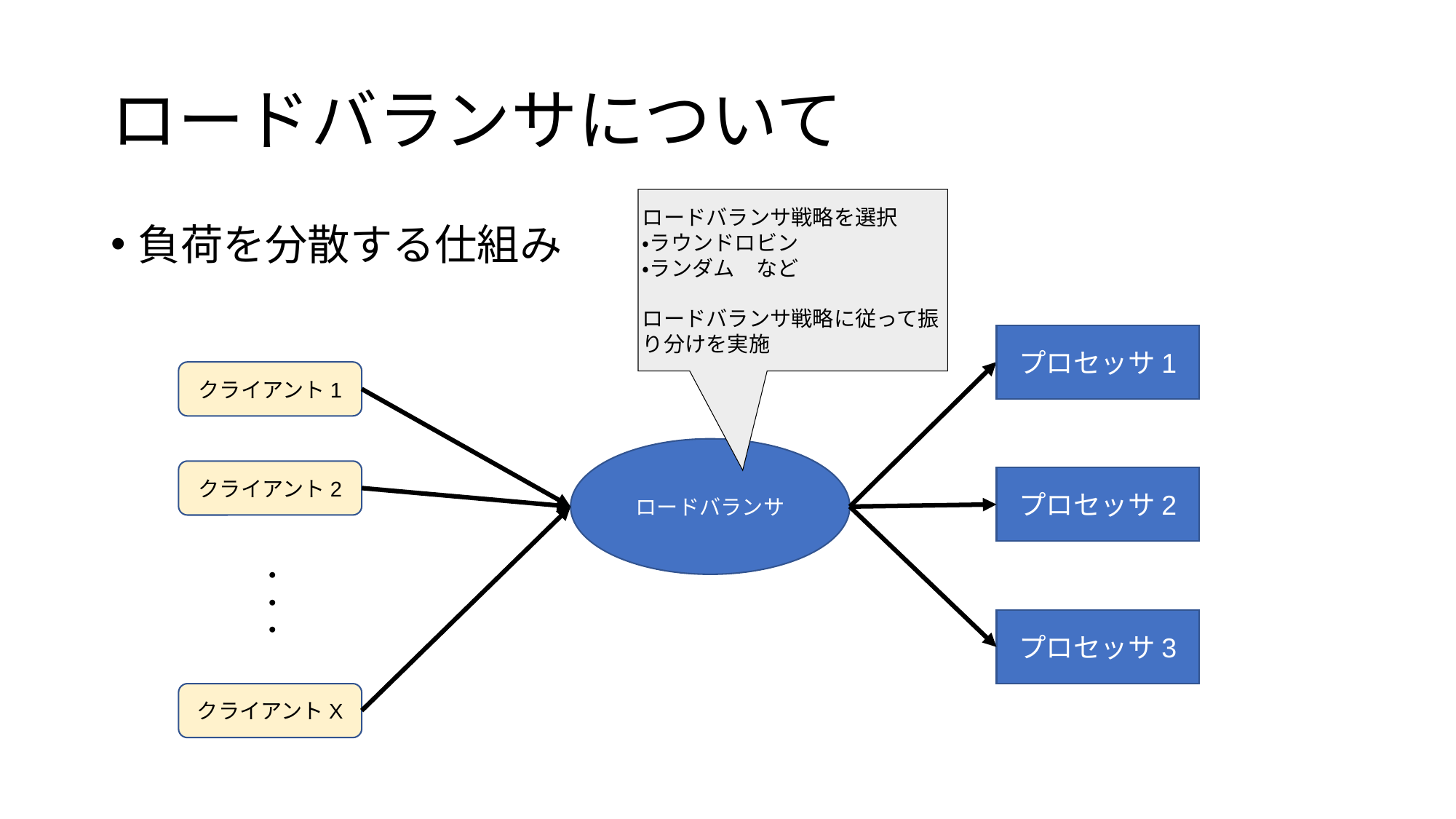

# ロードバランサについて
ロードバランサ戦略を選択
・ラウンドロビン
・ランダム　など

ロードバランサ戦略に従って振り分けを実施
負荷を分散する仕組み
プロセッサ1
クライアント1
ロードバランサ
クライアント2
プロセッサ2
・・・
プロセッサ3
クライアントX